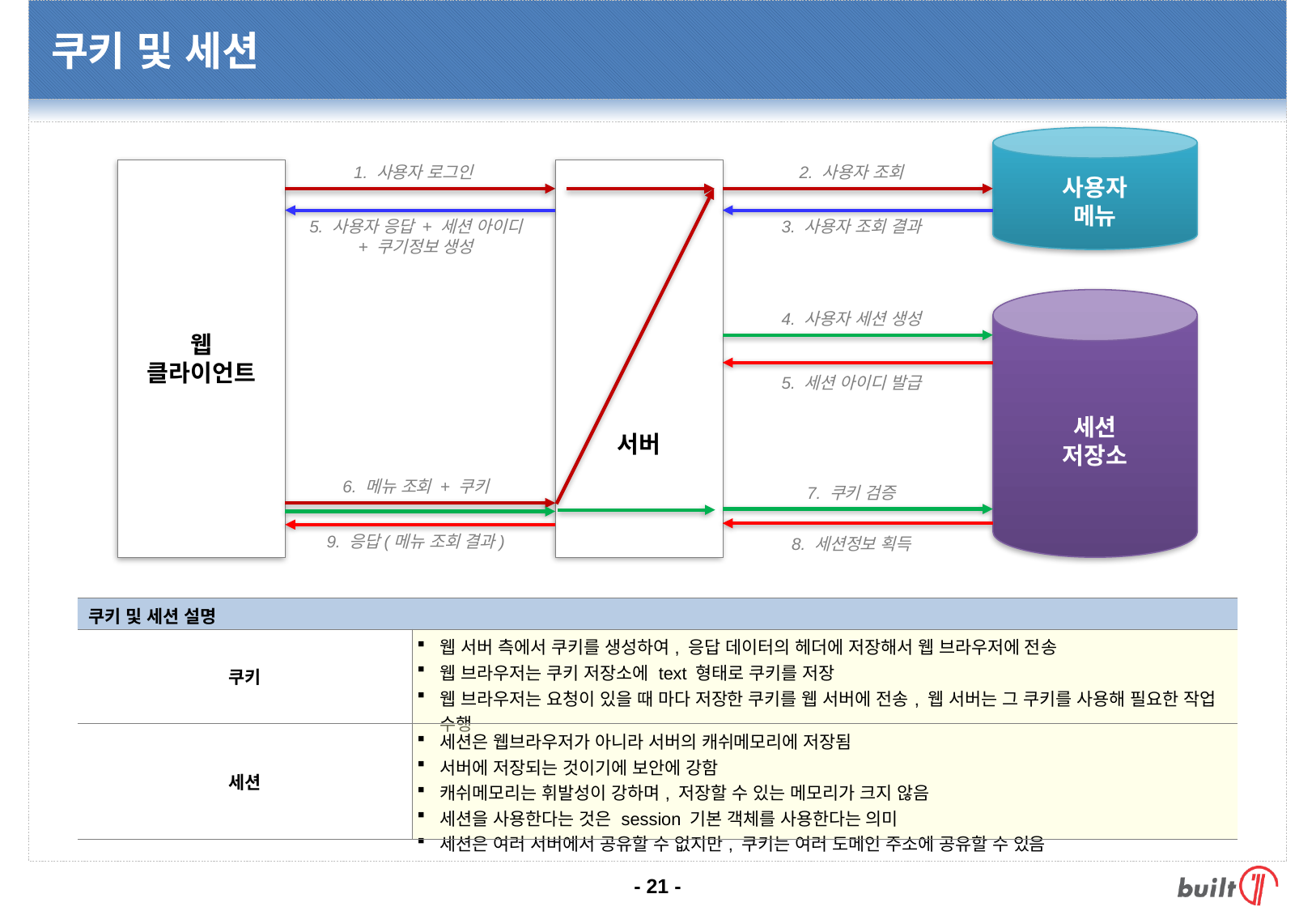

# 쿠키 및 세션
사용자
메뉴
1. 사용자 로그인
2. 사용자 조회
웹
클라이언트

서버
5. 사용자 응답 + 세션 아이디
+ 쿠기정보 생성
3. 사용자 조회 결과
세션
저장소
4. 사용자 세션 생성
5. 세션 아이디 발급
6. 메뉴 조회 + 쿠키
7. 쿠키 검증
9. 응답(메뉴 조회 결과)
8. 세션정보 획득
| 쿠키 및 세션 설명 |  |
| --- | --- |
| 쿠키 | 웹 서버 측에서 쿠키를 생성하여, 응답 데이터의 헤더에 저장해서 웹 브라우저에 전송 웹 브라우저는 쿠키 저장소에 text 형태로 쿠키를 저장 웹 브라우저는 요청이 있을 때 마다 저장한 쿠키를 웹 서버에 전송, 웹 서버는 그 쿠키를 사용해 필요한 작업 수행 |
| 세션 | 세션은 웹브라우저가 아니라 서버의 캐쉬메모리에 저장됨 서버에 저장되는 것이기에 보안에 강함 캐쉬메모리는 휘발성이 강하며, 저장할 수 있는 메모리가 크지 않음 세션을 사용한다는 것은 session 기본 객체를 사용한다는 의미 세션은 여러 서버에서 공유할 수 없지만, 쿠키는 여러 도메인 주소에 공유할 수 있음 |